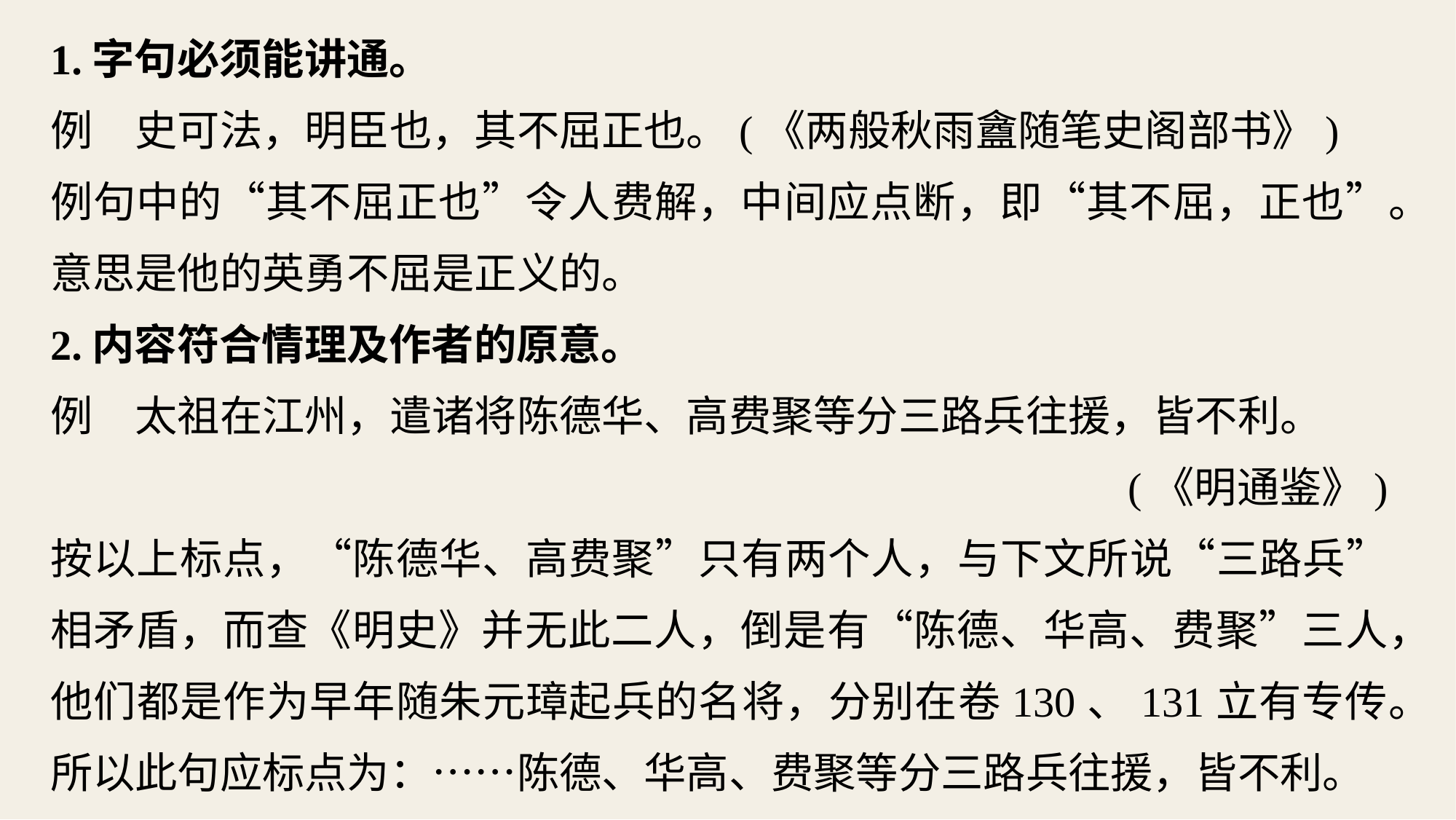

1.字句必须能讲通。
例　史可法，明臣也，其不屈正也。(《两般秋雨盦随笔史阁部书》)
例句中的“其不屈正也”令人费解，中间应点断，即“其不屈，正也”。意思是他的英勇不屈是正义的。
2.内容符合情理及作者的原意。
例　太祖在江州，遣诸将陈德华、高费聚等分三路兵往援，皆不利。
(《明通鉴》)
按以上标点，“陈德华、高费聚”只有两个人，与下文所说“三路兵”相矛盾，而查《明史》并无此二人，倒是有“陈德、华高、费聚”三人，他们都是作为早年随朱元璋起兵的名将，分别在卷130、131立有专传。所以此句应标点为：……陈德、华高、费聚等分三路兵往援，皆不利。